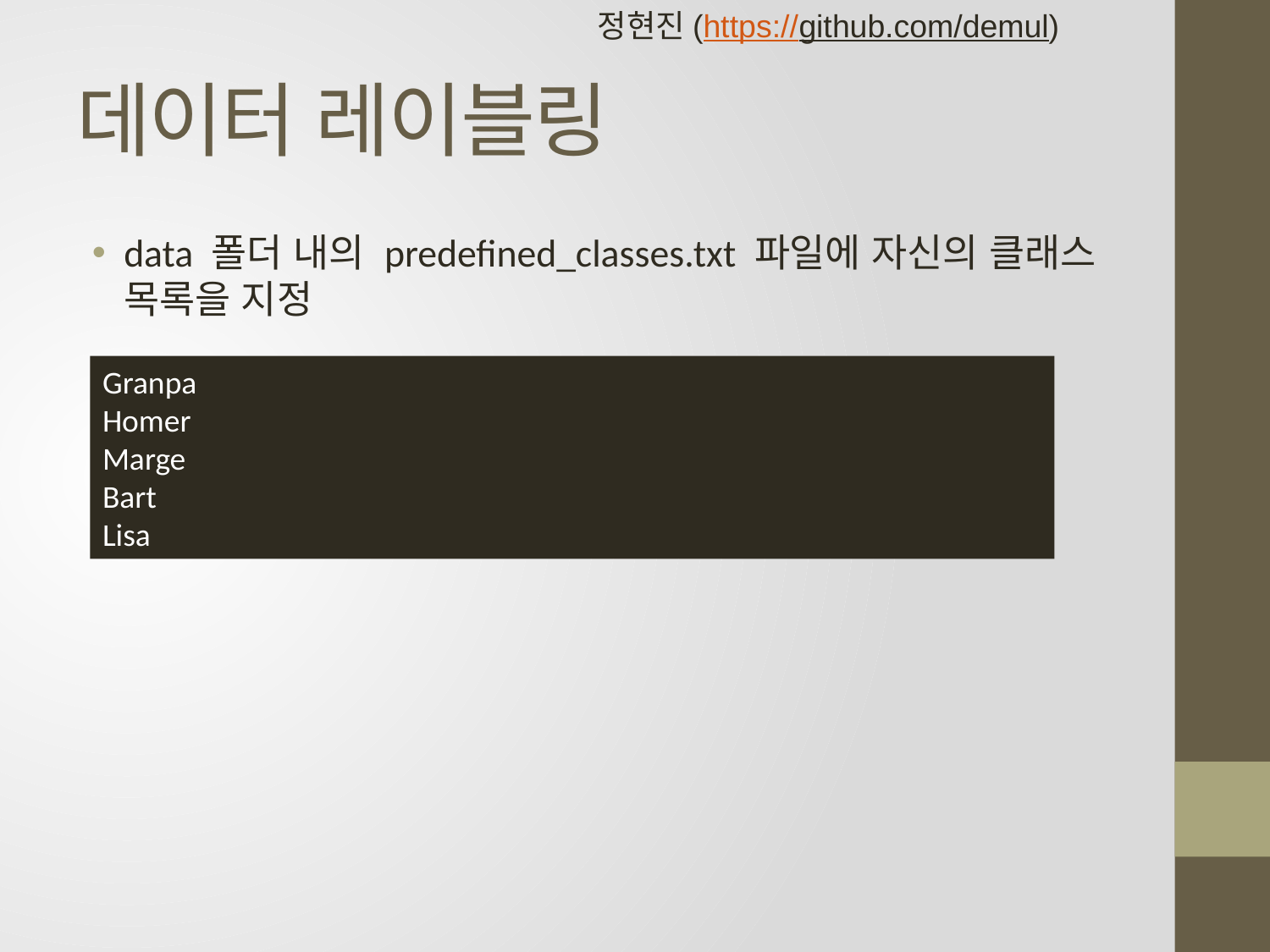

정현진(https://github.com/demul)

# 데이터 레이블링
data 폴더 내의 predefined_classes.txt 파일에 자신의 클래스 목록을 지정

Granpa
Homer
Marge
Bart
Lisa